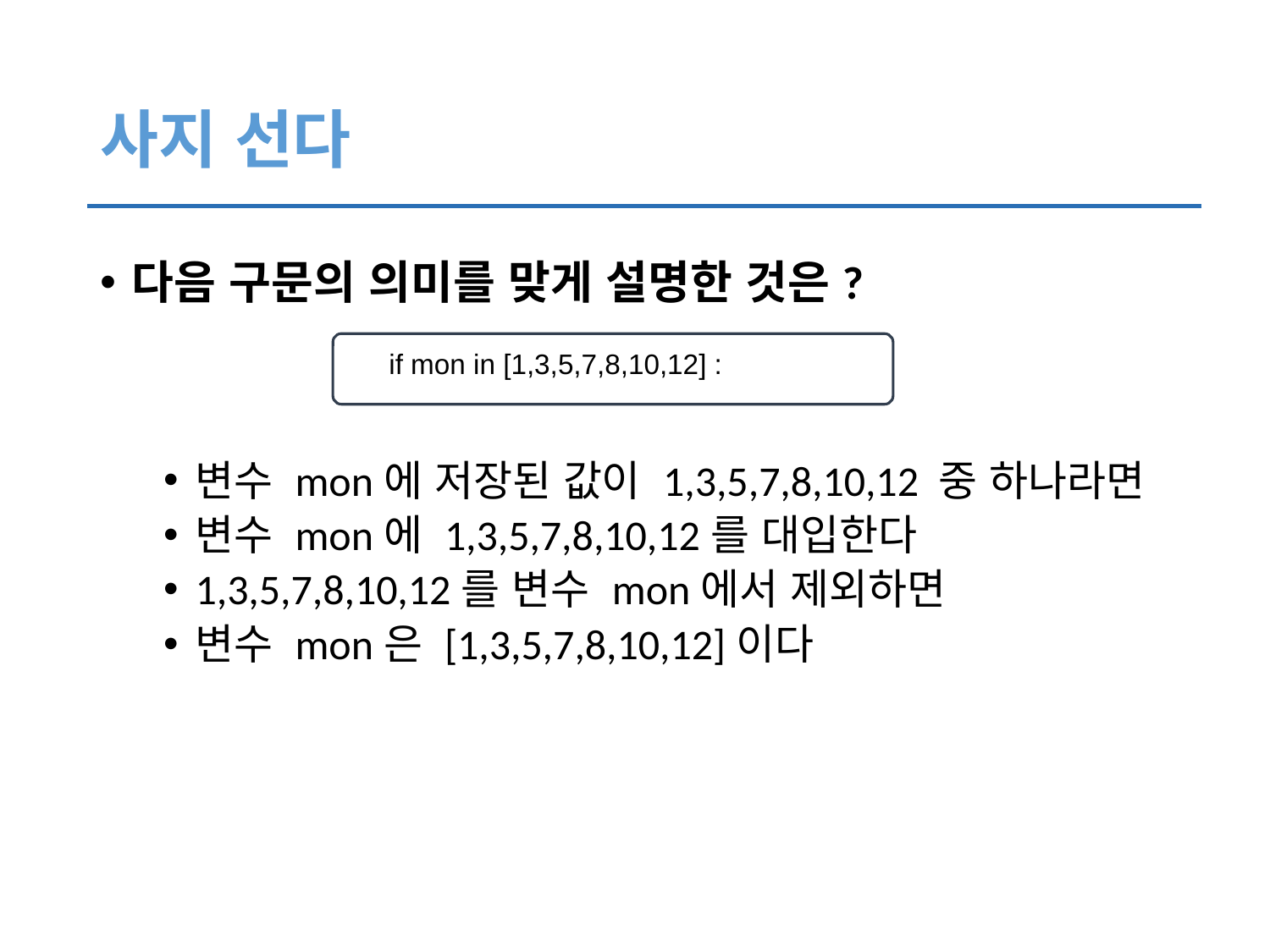

# 사지 선다
다음 구문의 의미를 맞게 설명한 것은?

변수 mon에 저장된 값이 1,3,5,7,8,10,12 중 하나라면
변수 mon에 1,3,5,7,8,10,12를 대입한다
1,3,5,7,8,10,12를 변수 mon에서 제외하면
변수 mon은 [1,3,5,7,8,10,12]이다

if mon in [1,3,5,7,8,10,12] :